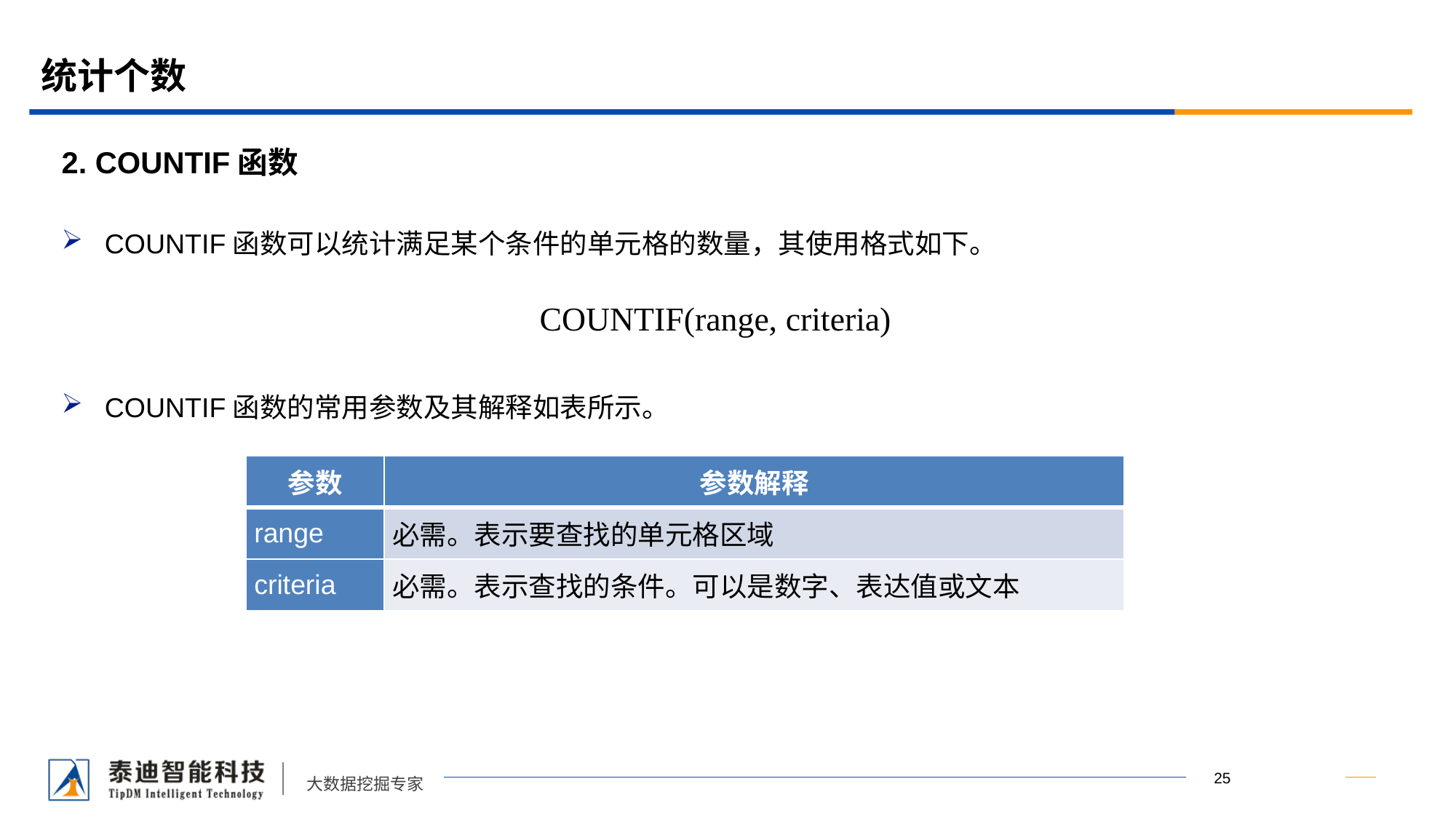

# 统计个数
2. COUNTIF函数
COUNTIF函数可以统计满足某个条件的单元格的数量，其使用格式如下。

COUNTIF函数的常用参数及其解释如表所示。
COUNTIF(range, criteria)
| 参数 | 参数解释 |
| --- | --- |
| range | 必需。表示要查找的单元格区域 |
| criteria | 必需。表示查找的条件。可以是数字、表达值或文本 |